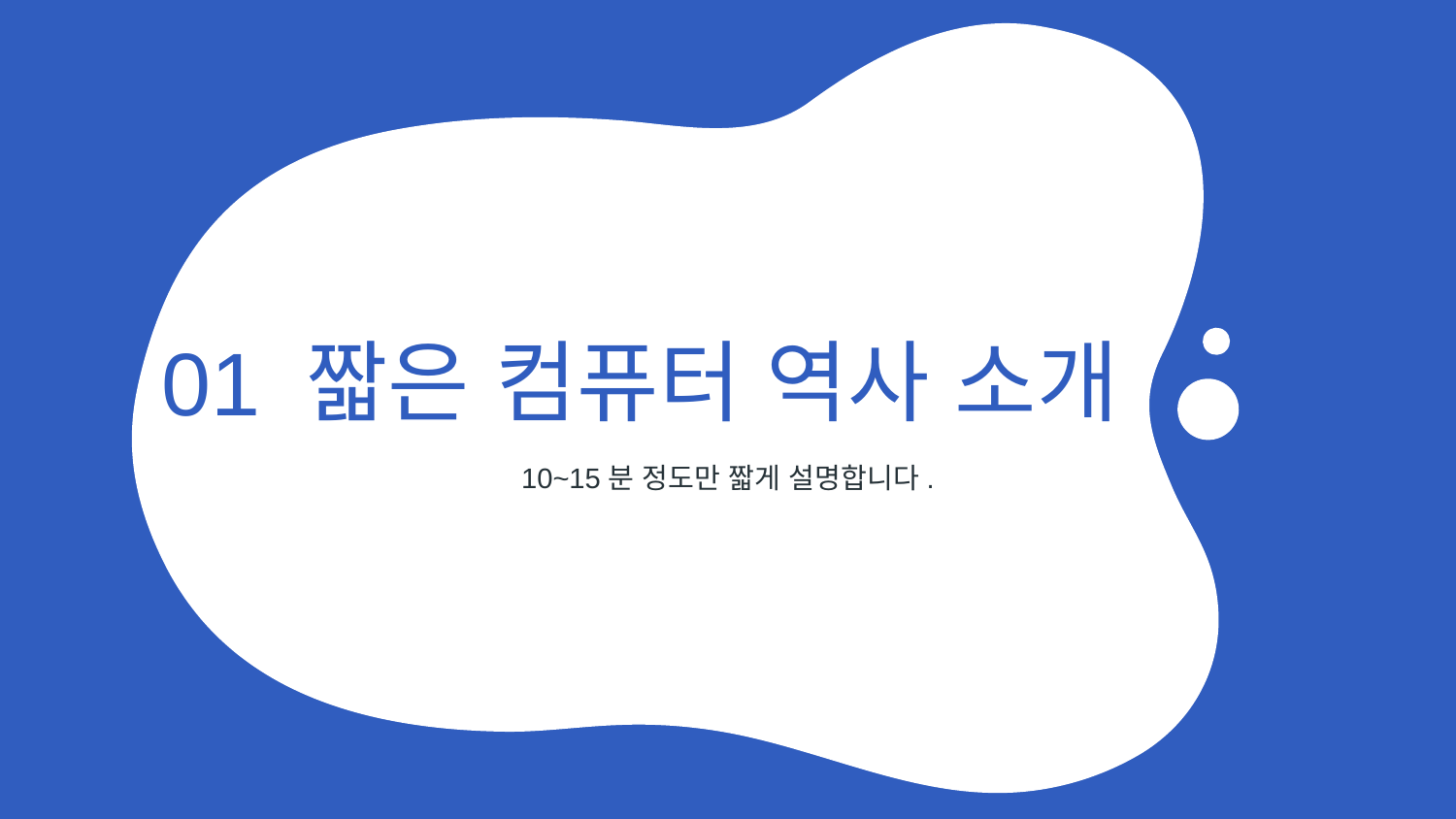

# 짧은 컴퓨터 역사 소개
01
10~15분 정도만 짧게 설명합니다.